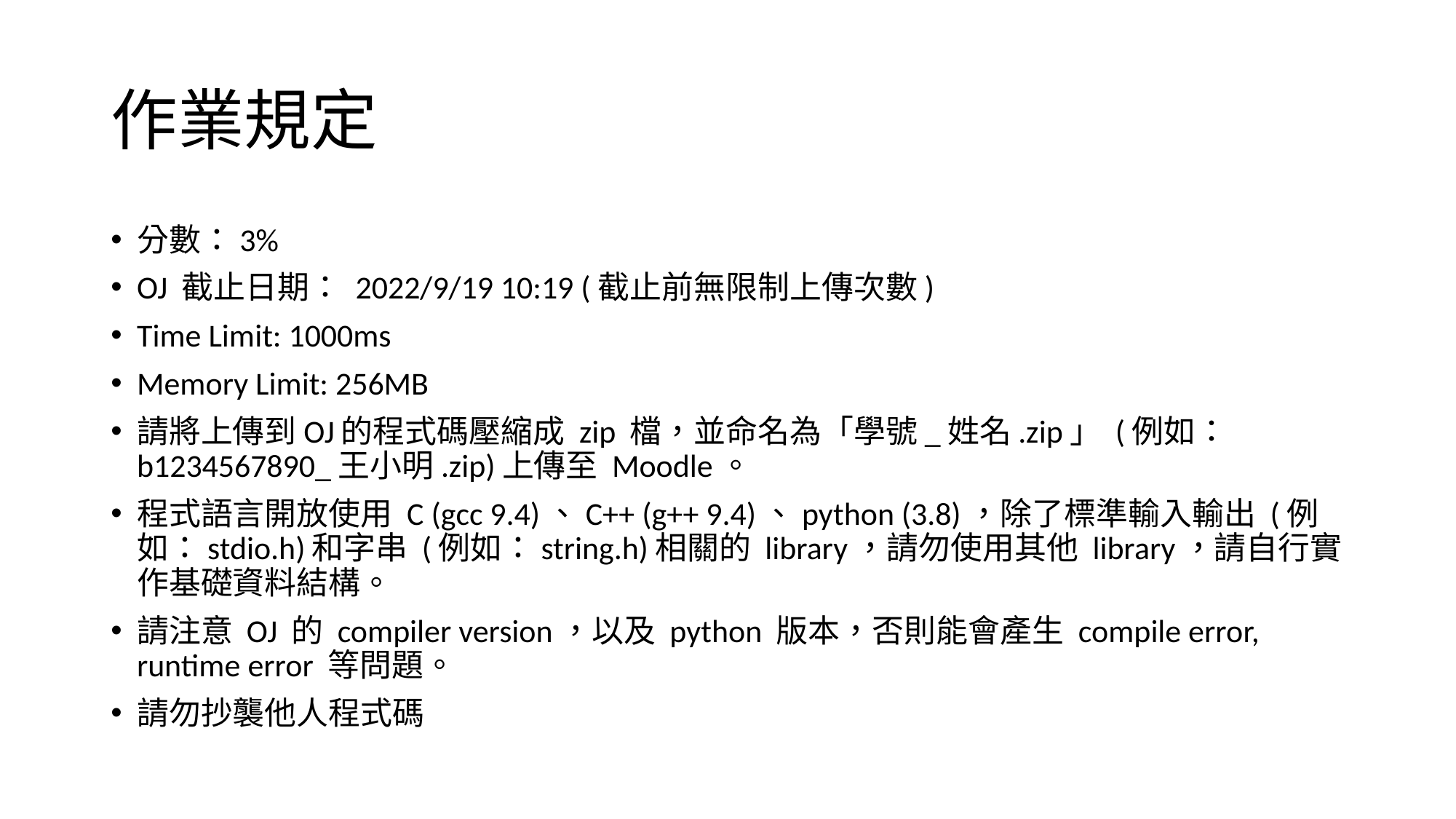

# 作業規定
分數：3%
OJ 截止日期： 2022/9/19 10:19 (截止前無限制上傳次數)
Time Limit: 1000ms
Memory Limit: 256MB
請將上傳到OJ的程式碼壓縮成 zip 檔，並命名為「學號_姓名.zip」 (例如：b1234567890_王小明.zip)上傳至 Moodle。
程式語言開放使用 C (gcc 9.4)、C++ (g++ 9.4)、python (3.8)，除了標準輸入輸出 (例如：stdio.h)和字串 (例如：string.h)相關的 library，請勿使用其他 library，請自行實作基礎資料結構。
請注意 OJ 的 compiler version，以及 python 版本，否則能會產生 compile error, runtime error 等問題。
請勿抄襲他人程式碼